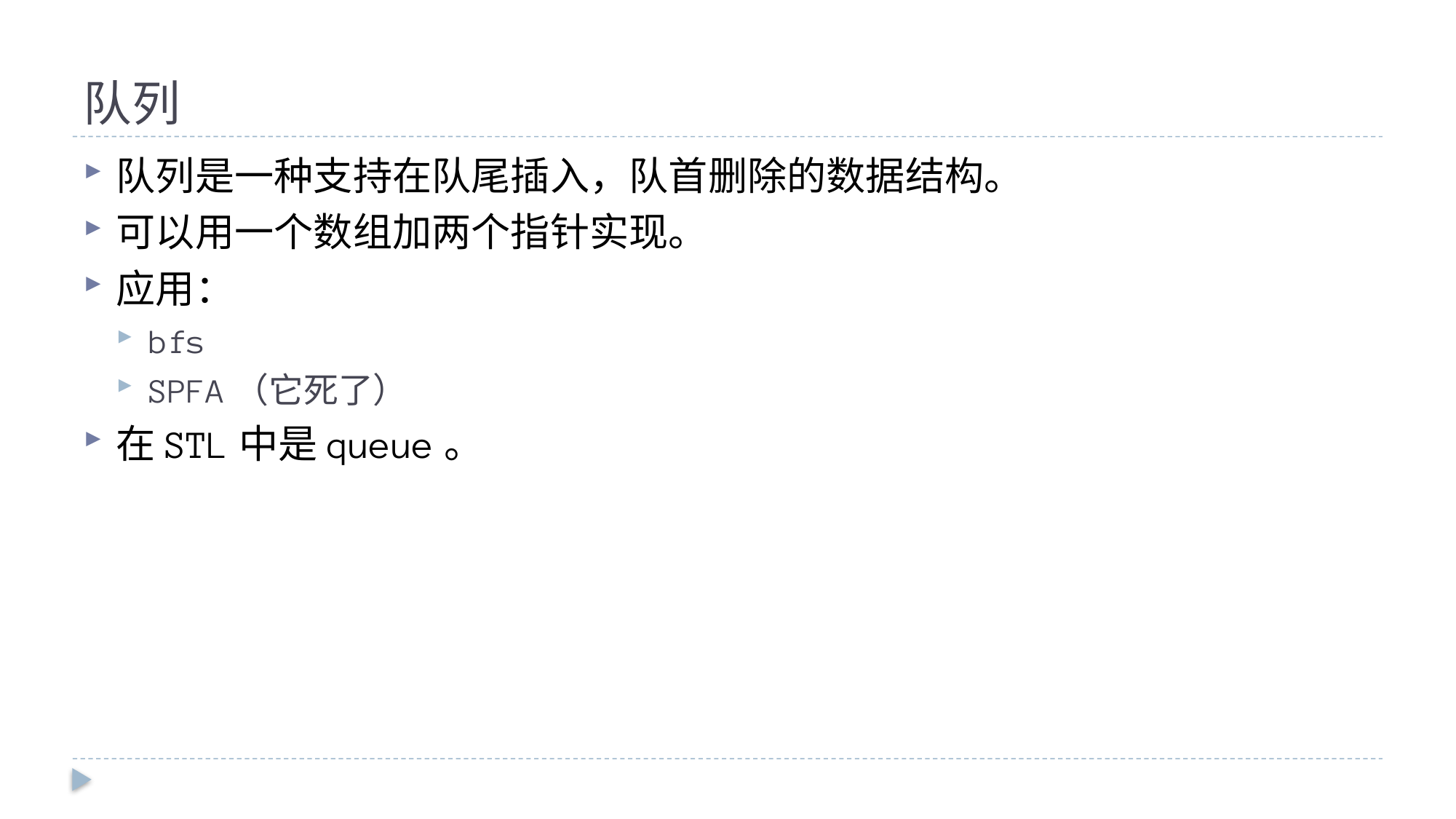

# 队列
队列是一种支持在队尾插入，队首删除的数据结构。
可以用一个数组加两个指针实现。
应用：
bfs
SPFA（它死了）
在STL中是queue。